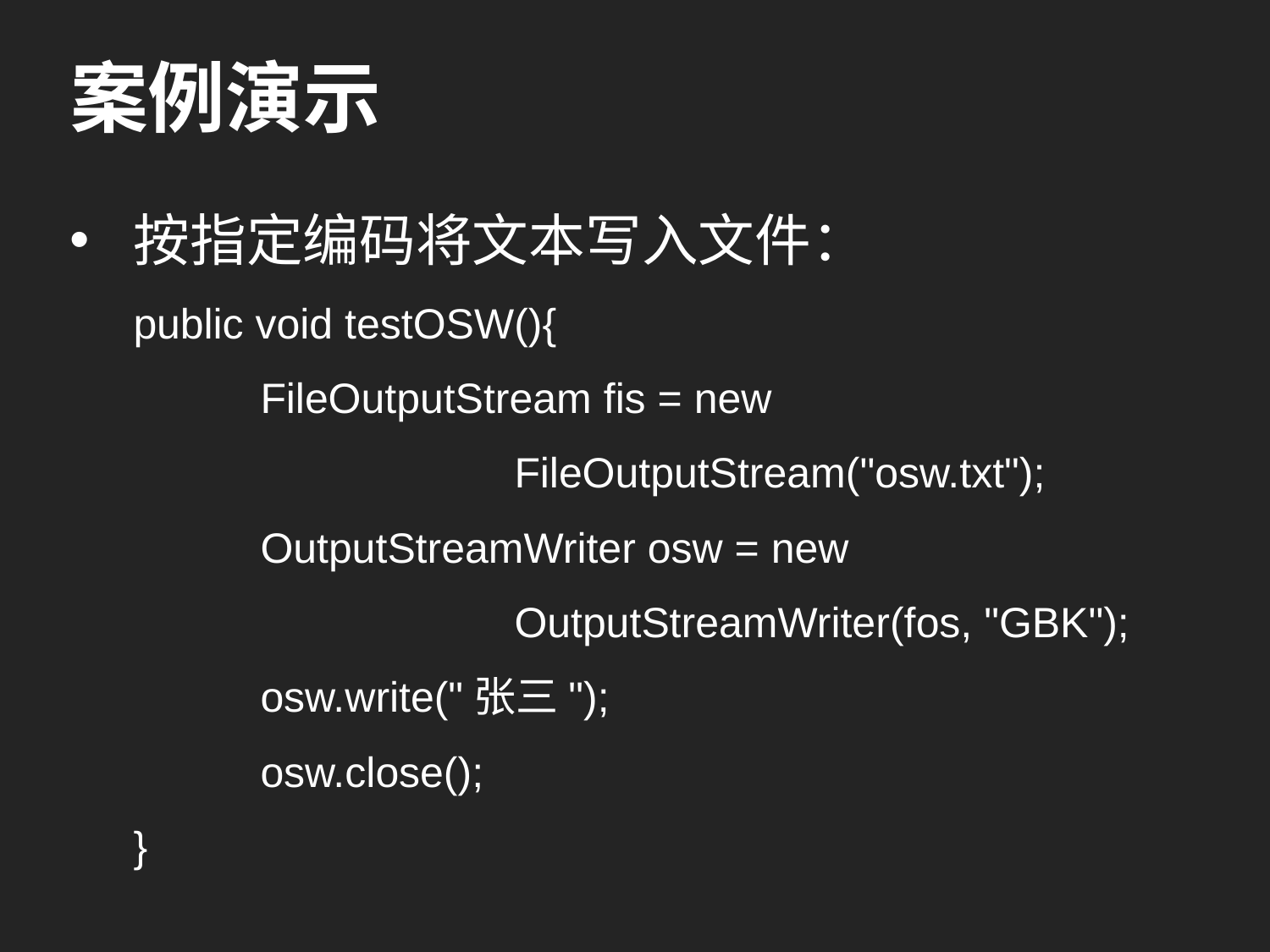

# 案例演示
按指定编码将文本写入文件：
public void testOSW(){
	FileOutputStream fis = new
			FileOutputStream("osw.txt");
	OutputStreamWriter osw = new
			OutputStreamWriter(fos, "GBK");
	osw.write("张三");
	osw.close();
}